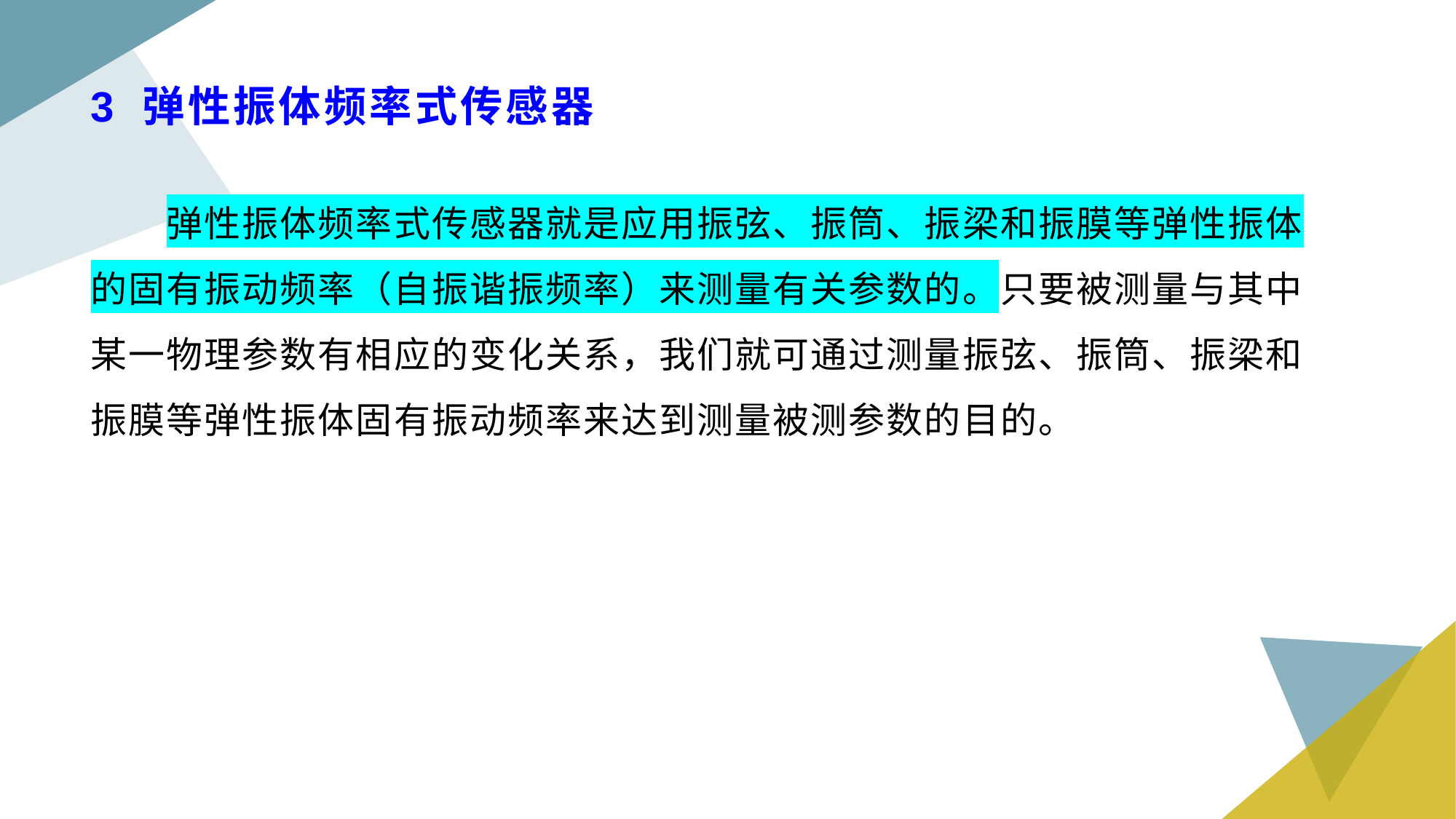

# 3 弹性振体频率式传感器
弹性振体频率式传感器就是应用振弦、振筒、振梁和振膜等弹性振体的固有振动频率（自振谐振频率）来测量有关参数的。只要被测量与其中某一物理参数有相应的变化关系，我们就可通过测量振弦、振筒、振梁和振膜等弹性振体固有振动频率来达到测量被测参数的目的。